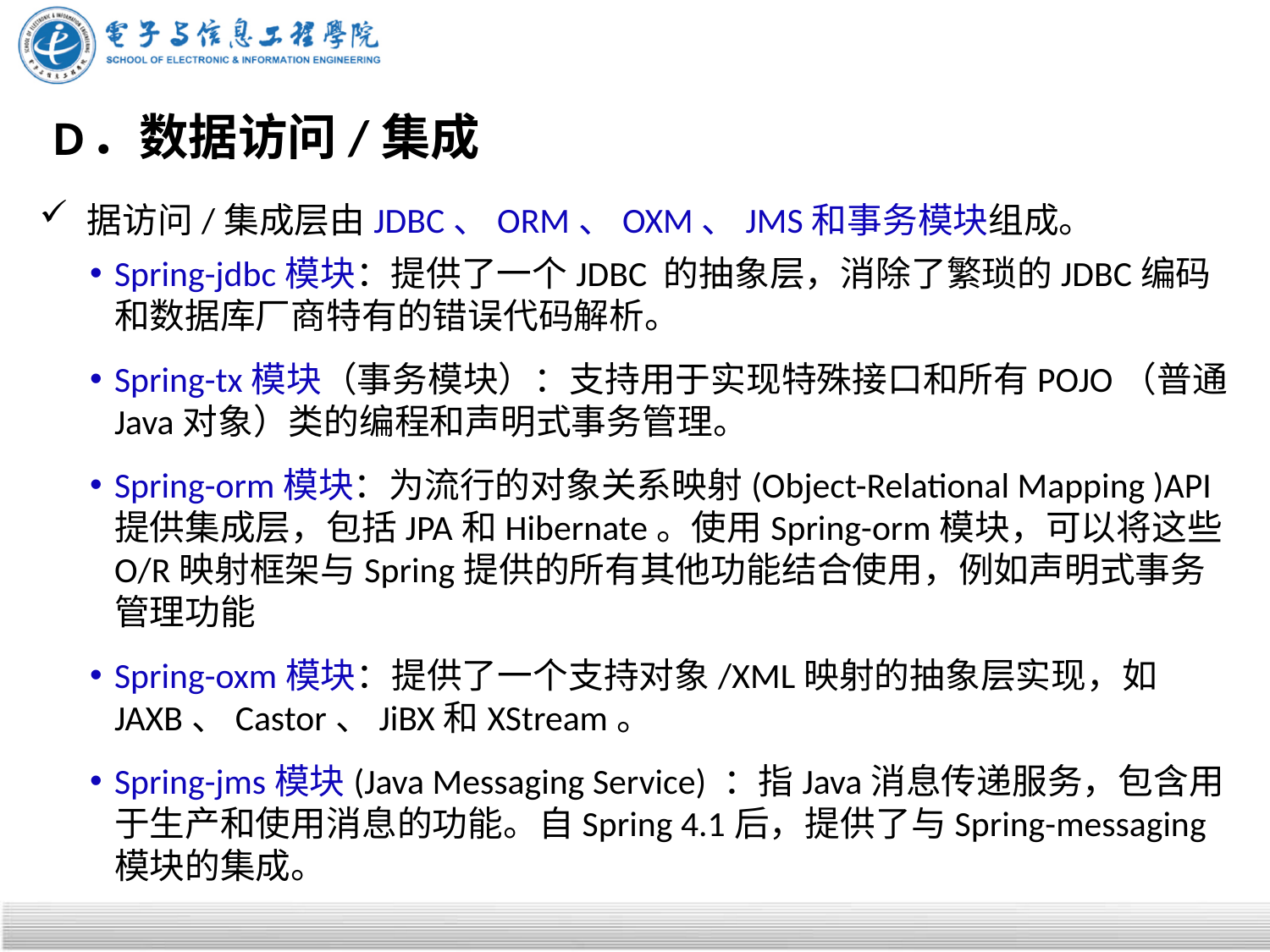

# Ｄ．数据访问/集成
据访问/集成层由JDBC、ORM、OXM、JMS和事务模块组成。
Spring-jdbc模块：提供了一个JDBC 的抽象层，消除了繁琐的JDBC编码和数据库厂商特有的错误代码解析。
Spring-tx模块（事务模块）：支持用于实现特殊接口和所有POJO（普通Java对象）类的编程和声明式事务管理。
Spring-orm模块：为流行的对象关系映射(Object-Relational Mapping )API提供集成层，包括JPA和Hibernate。使用Spring-orm模块，可以将这些O/R映射框架与Spring提供的所有其他功能结合使用，例如声明式事务管理功能
Spring-oxm模块：提供了一个支持对象/XML映射的抽象层实现，如JAXB、Castor、JiBX和XStream。
Spring-jms模块(Java Messaging Service) ：指Java消息传递服务，包含用于生产和使用消息的功能。自Spring 4.1后，提供了与Spring-messaging模块的集成。